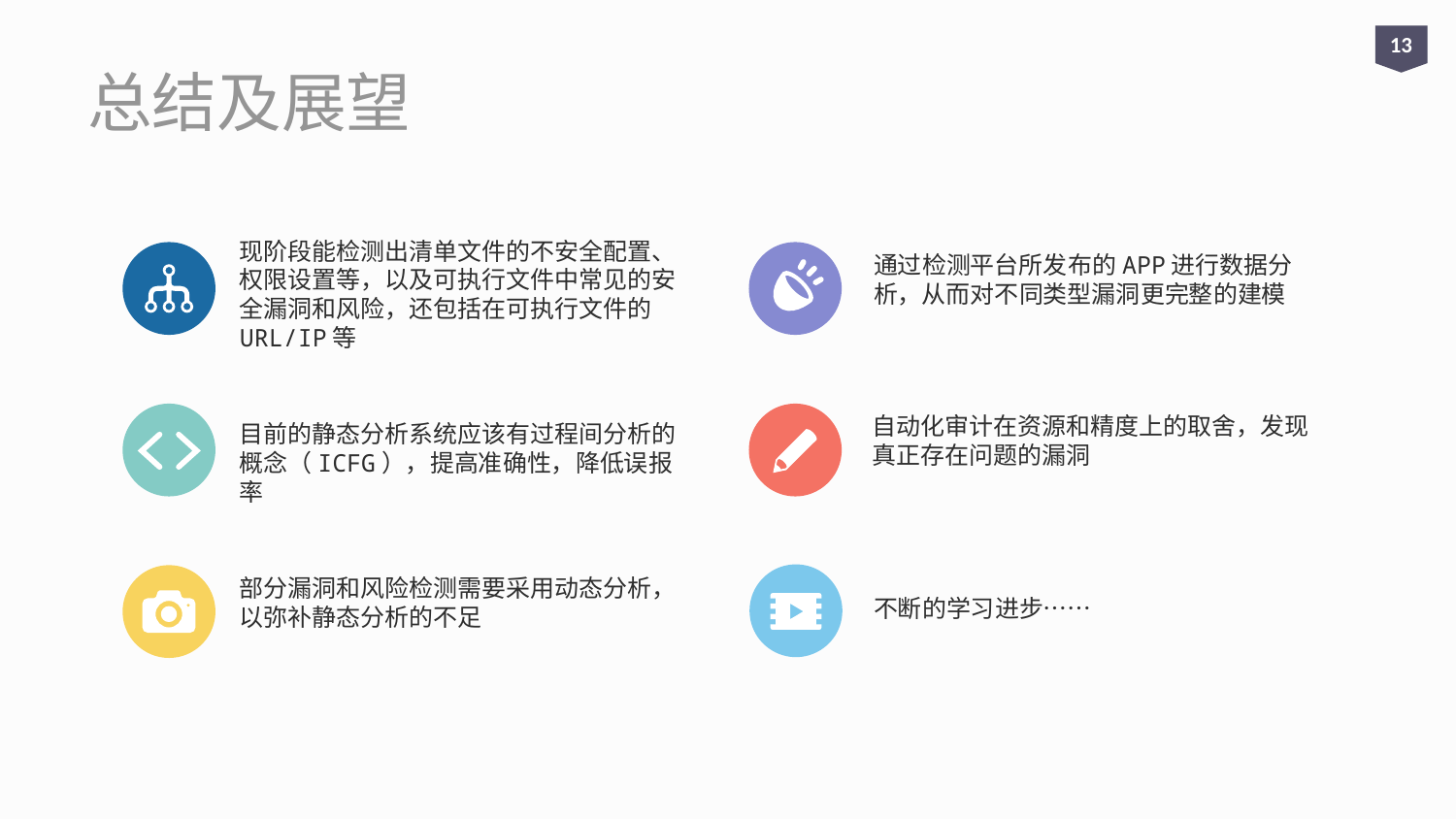

13
# 总结及展望
现阶段能检测出清单文件的不安全配置、权限设置等，以及可执行文件中常见的安全漏洞和风险，还包括在可执行文件的URL/IP等

通过检测平台所发布的APP进行数据分析，从而对不同类型漏洞更完整的建模

自动化审计在资源和精度上的取舍，发现真正存在问题的漏洞
目前的静态分析系统应该有过程间分析的概念（ICFG），提高准确性，降低误报率

部分漏洞和风险检测需要采用动态分析，以弥补静态分析的不足
不断的学习进步……